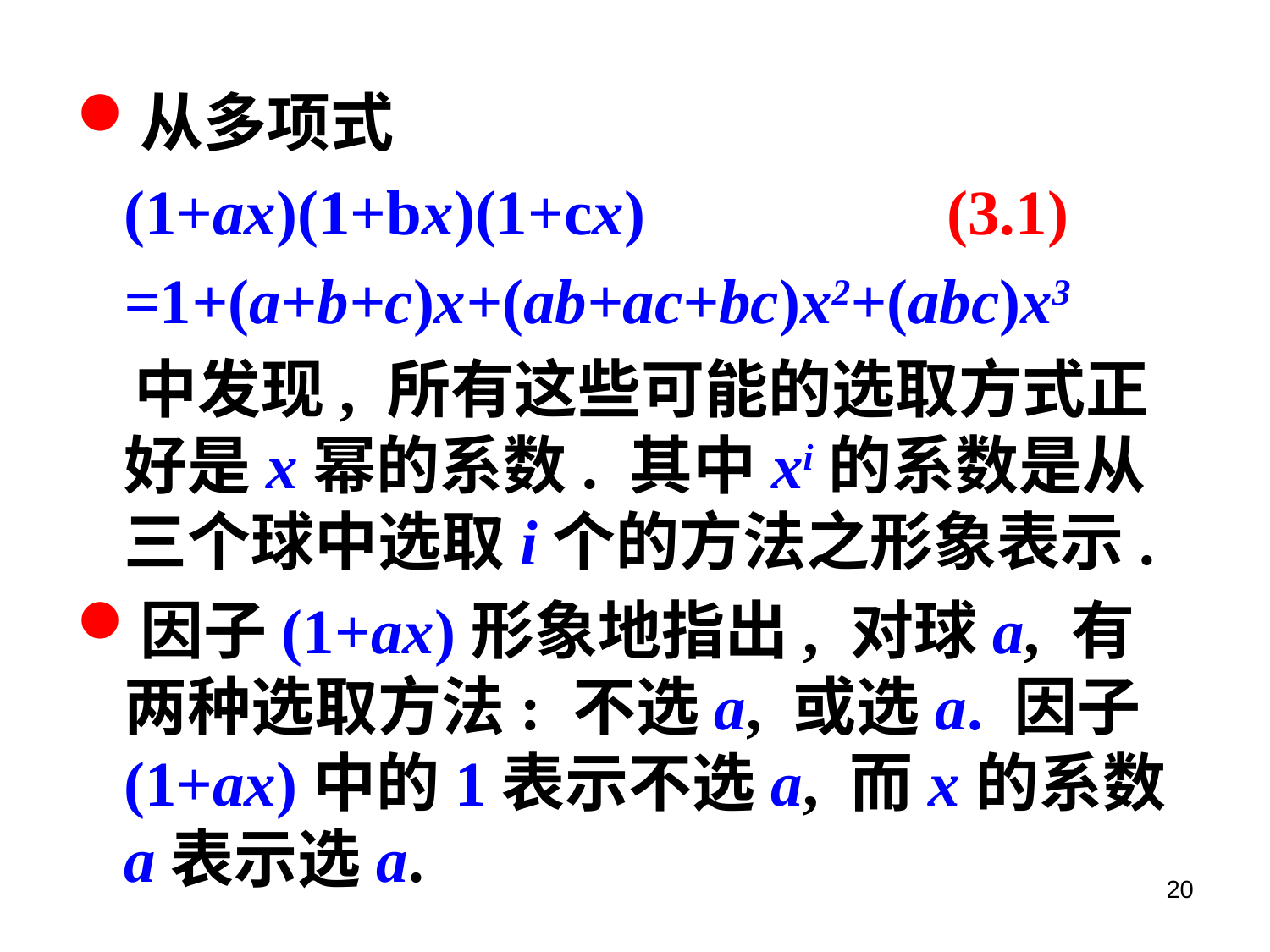

从多项式
   (1+ax)(1+bx)(1+cx)                   (3.1)
   =1+(a+b+c)x+(ab+ac+bc)x2+(abc)x3
   中发现, 所有这些可能的选取方式正好是x幂的系数. 其中xi的系数是从三个球中选取i个的方法之形象表示.
因子(1+ax)形象地指出, 对球a, 有两种选取方法: 不选a, 或选a. 因子(1+ax)中的1表示不选a, 而x的系数a表示选a.
20